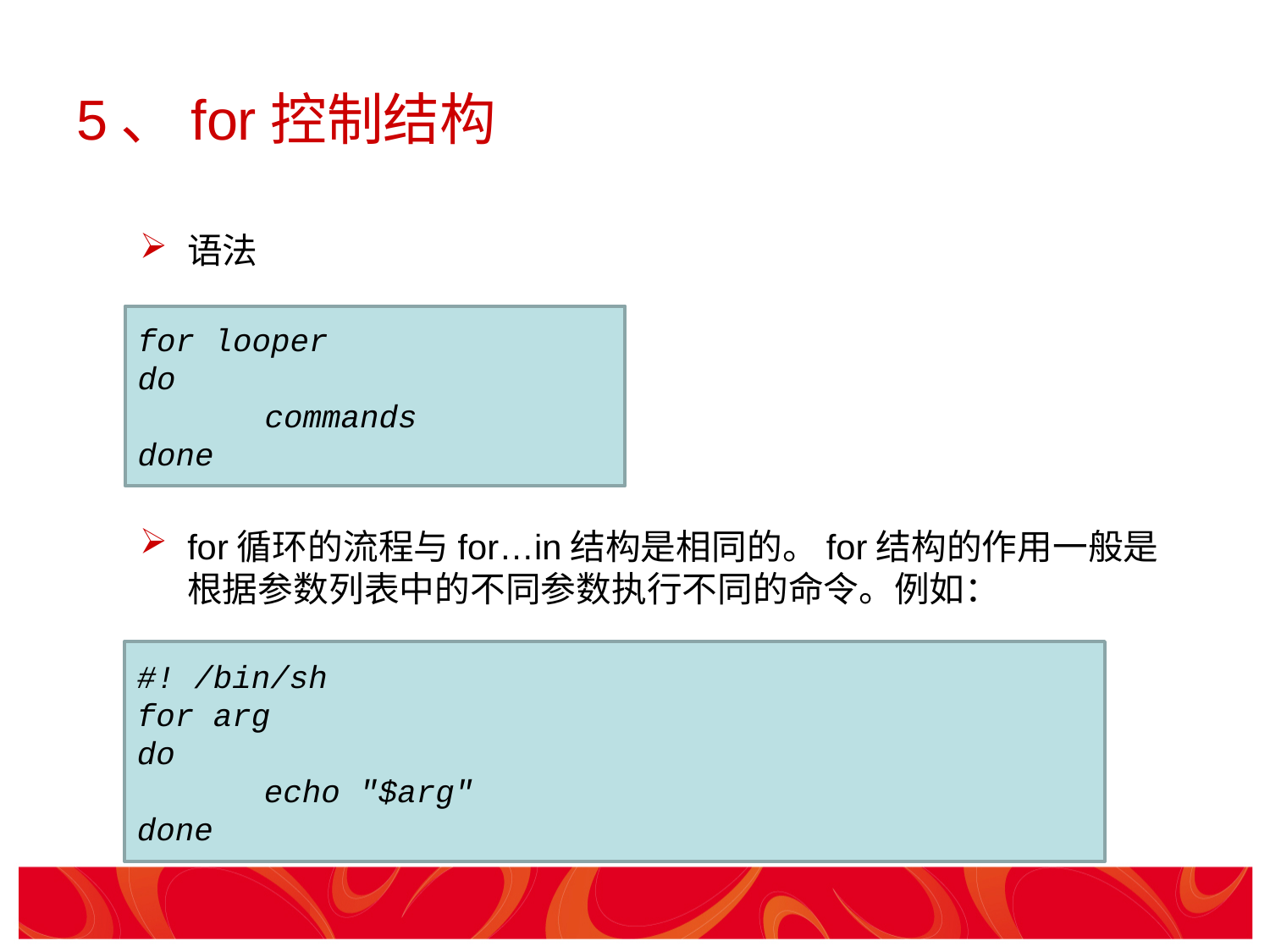

# 5、for控制结构
语法

for循环的流程与for…in结构是相同的。for结构的作用一般是根据参数列表中的不同参数执行不同的命令。例如：

for looper
do
 	commands
done
#! /bin/sh
for arg
do
	echo "$arg"
done